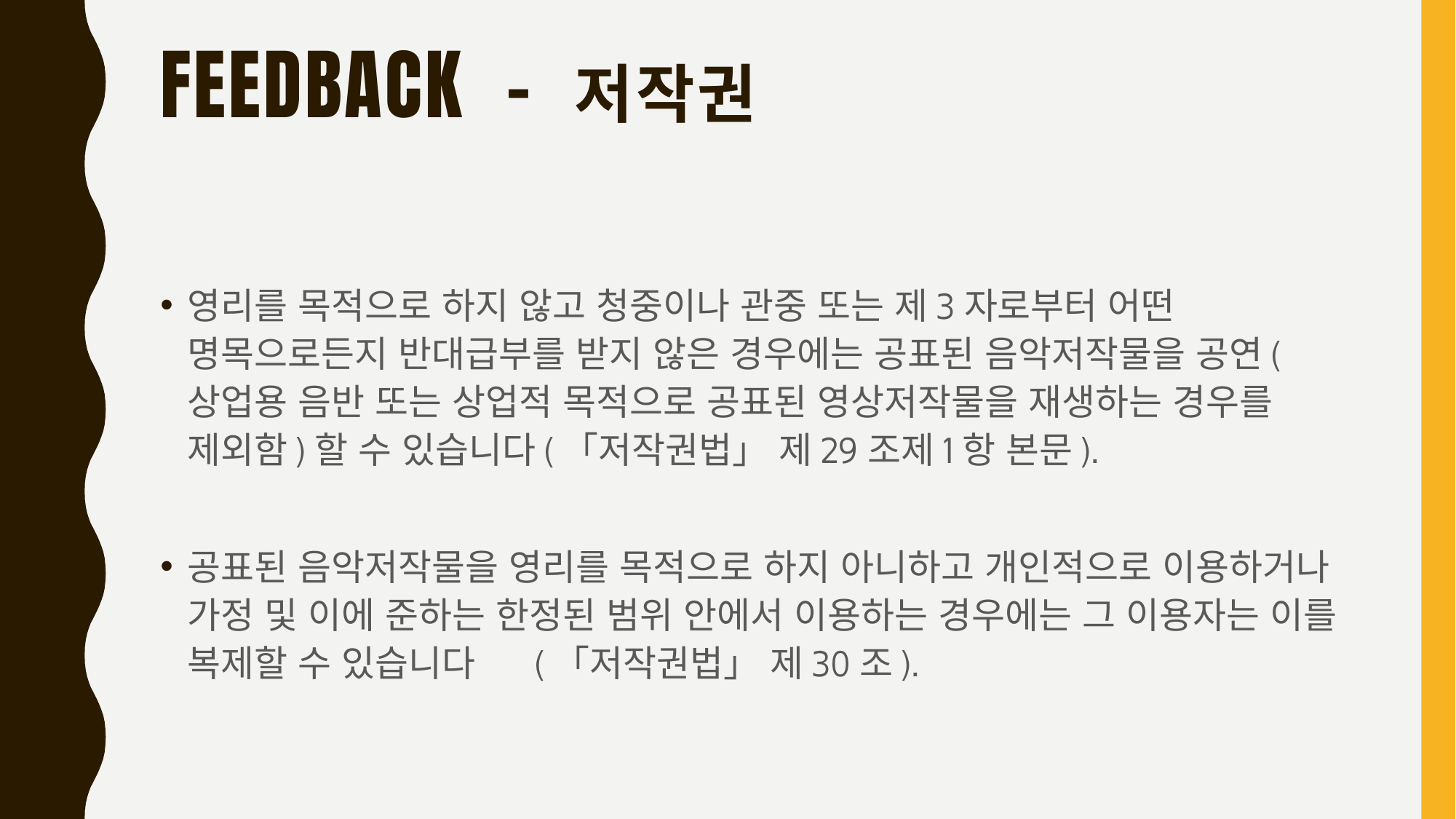

# FeedBack  - 저작권
영리를 목적으로 하지 않고 청중이나 관중 또는 제3자로부터 어떤 명목으로든지 반대급부를 받지 않은 경우에는 공표된 음악저작물을 공연(상업용 음반 또는 상업적 목적으로 공표된 영상저작물을 재생하는 경우를 제외함)할 수 있습니다(「저작권법」 제29조제1항 본문).

공표된 음악저작물을 영리를 목적으로 하지 아니하고 개인적으로 이용하거나 가정 및 이에 준하는 한정된 범위 안에서 이용하는 경우에는 그 이용자는 이를 복제할 수 있습니다     (「저작권법」 제30조).